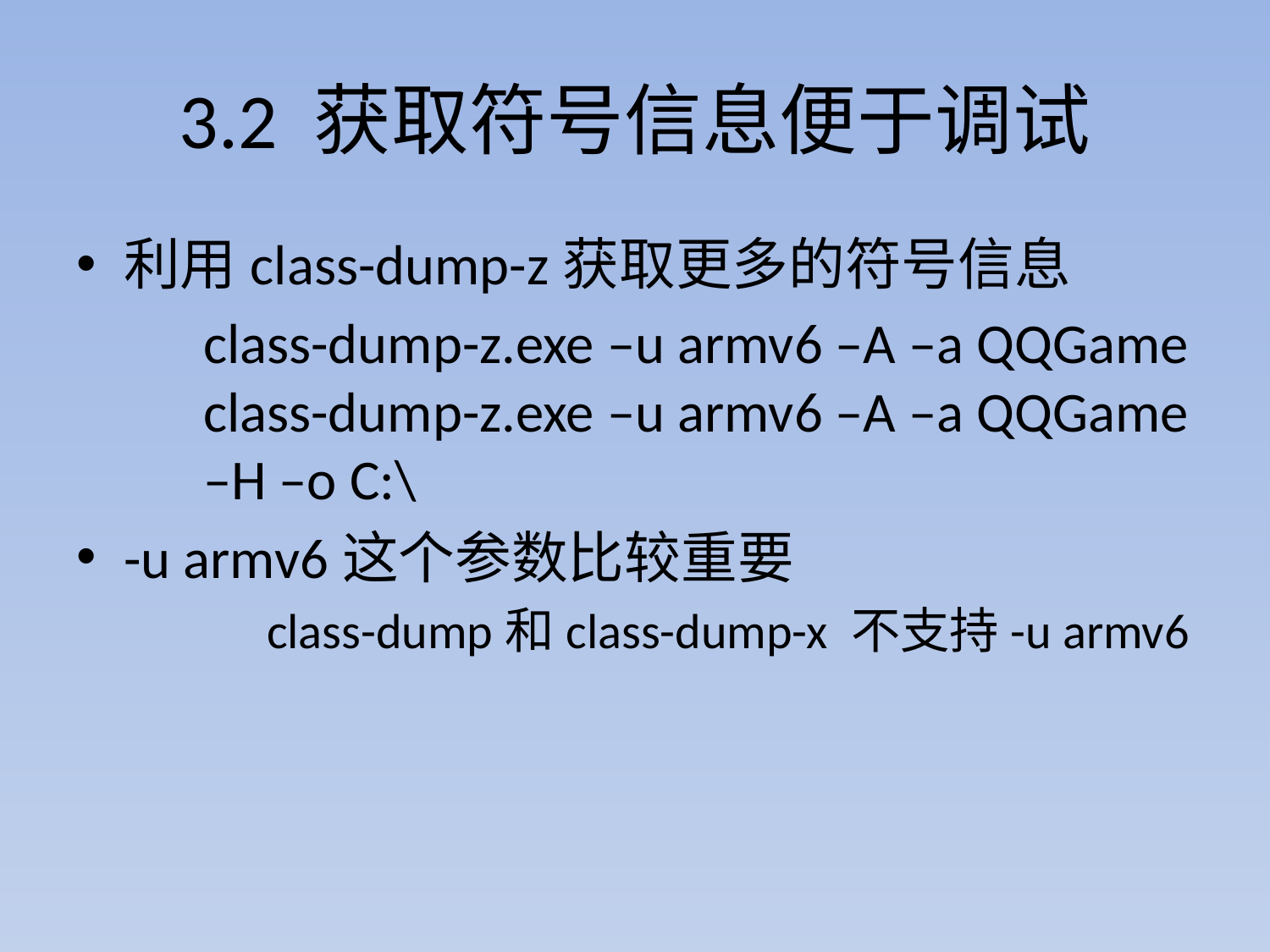

# 3.2 获取符号信息便于调试
利用class-dump-z获取更多的符号信息
	class-dump-z.exe –u armv6 –A –a QQGame   	class-dump-z.exe –u armv6 –A –a QQGame 	–H –o C:\
-u armv6这个参数比较重要
	class-dump和class-dump-x 不支持-u armv6